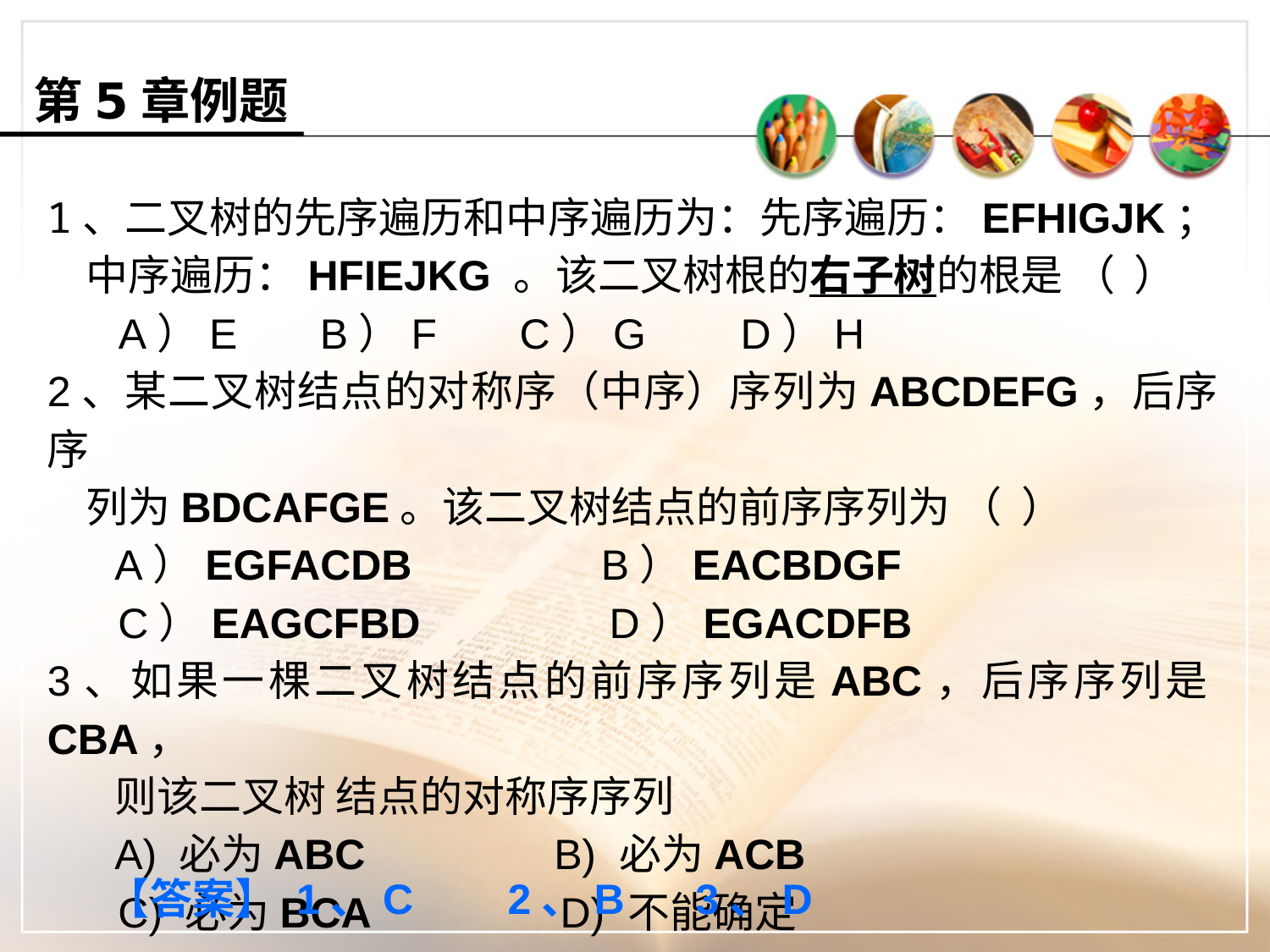

第5章例题
1、二叉树的先序遍历和中序遍历为：先序遍历：EFHIGJK；
   中序遍历：HFIEJKG 。该二叉树根的右子树的根是 （  ）
      A）E       B）F       C）G        D）H
2、某二叉树结点的对称序（中序）序列为ABCDEFG，后序序
   列为BDCAFGE。该二叉树结点的前序序列为 （  ）
      A）EGFACDB                B）EACBDGF
      C）EAGCFBD                D）EGACDFB
3、如果一棵二叉树结点的前序序列是ABC，后序序列是CBA，
      则该二叉树 结点的对称序序列
      A) 必为ABC                B) 必为ACB
      C) 必为BCA                D) 不能确定
【答案】 1、C        2、B      3、D